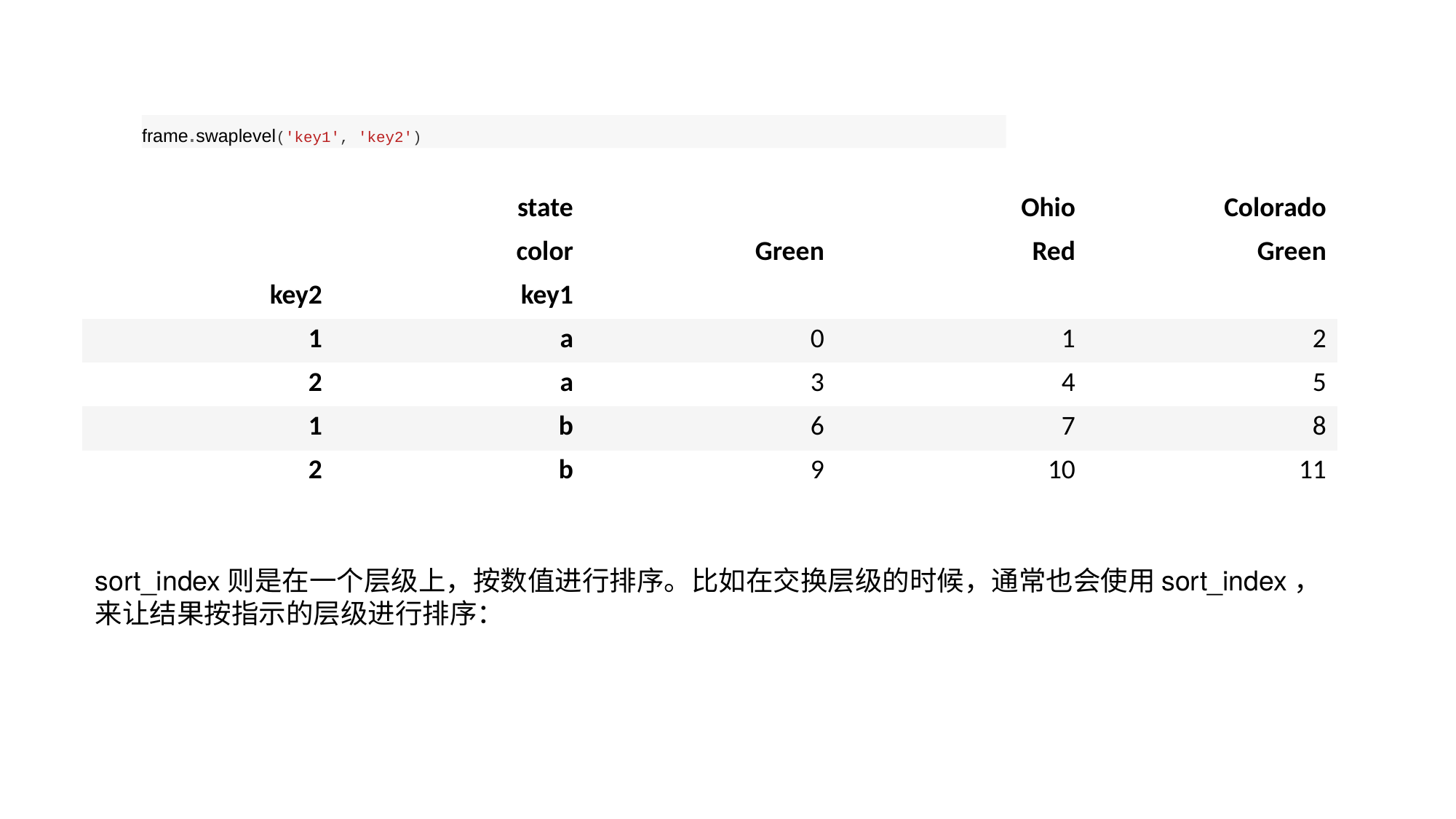

frame.swaplevel('key1', 'key2')
|  | state | Ohio |  | Colorado |
| --- | --- | --- | --- | --- |
|  | color | Green | Red | Green |
| key2 | key1 |  |  |  |
| 1 | a | 0 | 1 | 2 |
| 2 | a | 3 | 4 | 5 |
| 1 | b | 6 | 7 | 8 |
| 2 | b | 9 | 10 | 11 |
sort_index则是在一个层级上，按数值进行排序。比如在交换层级的时候，通常也会使用sort_index，来让结果按指示的层级进行排序：